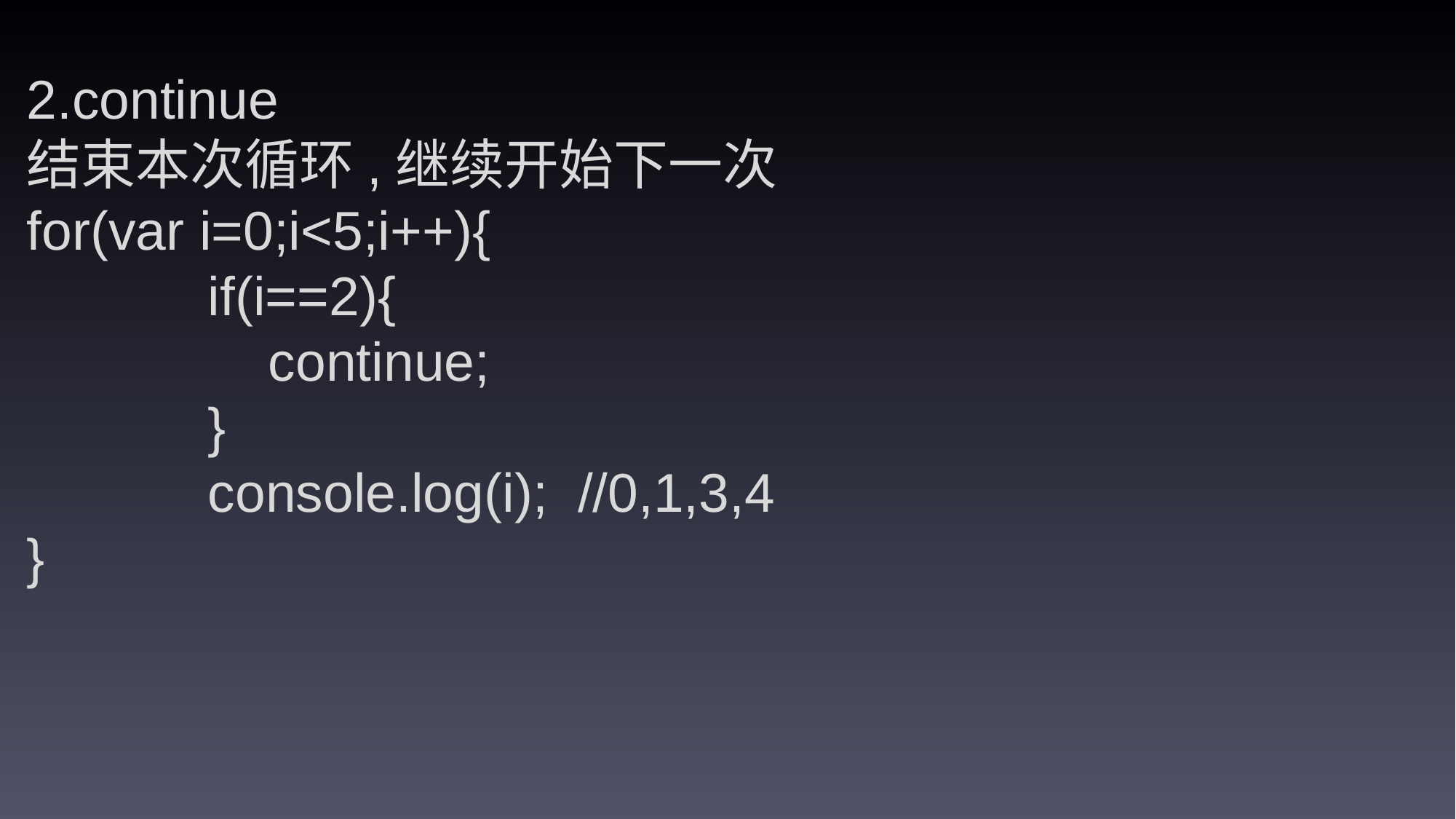

2.continue
结束本次循环,继续开始下一次
for(var i=0;i<5;i++){
            if(i==2){
                continue;
            }
            console.log(i);  //0,1,3,4
}